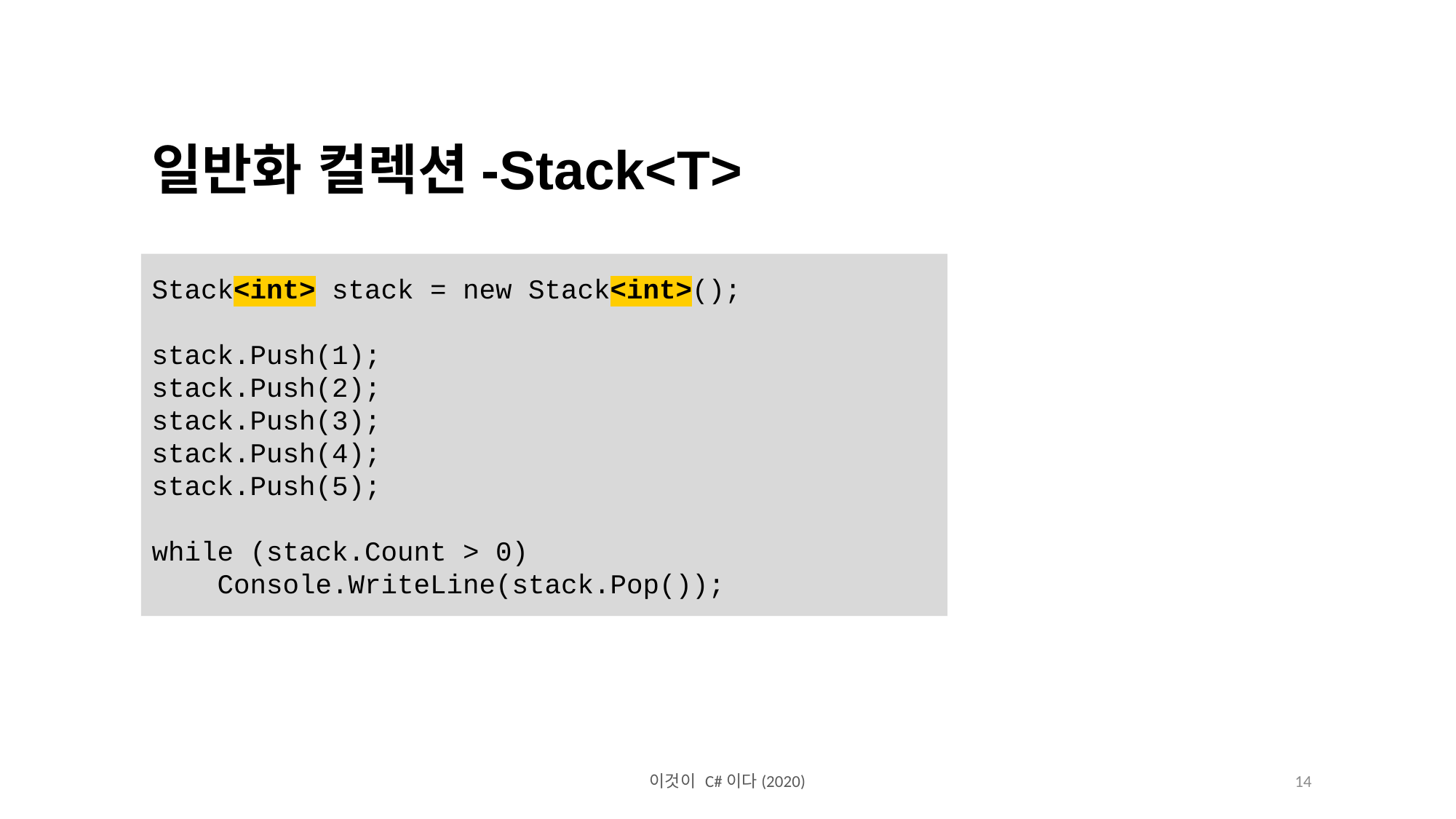

일반화 컬렉션-Stack<T>

Stack<int> stack = new Stack<int>();

stack.Push(1);
stack.Push(2);
stack.Push(3);
stack.Push(4);
stack.Push(5);

while (stack.Count > 0)
    Console.WriteLine(stack.Pop());
이것이 C#이다(2020)
14